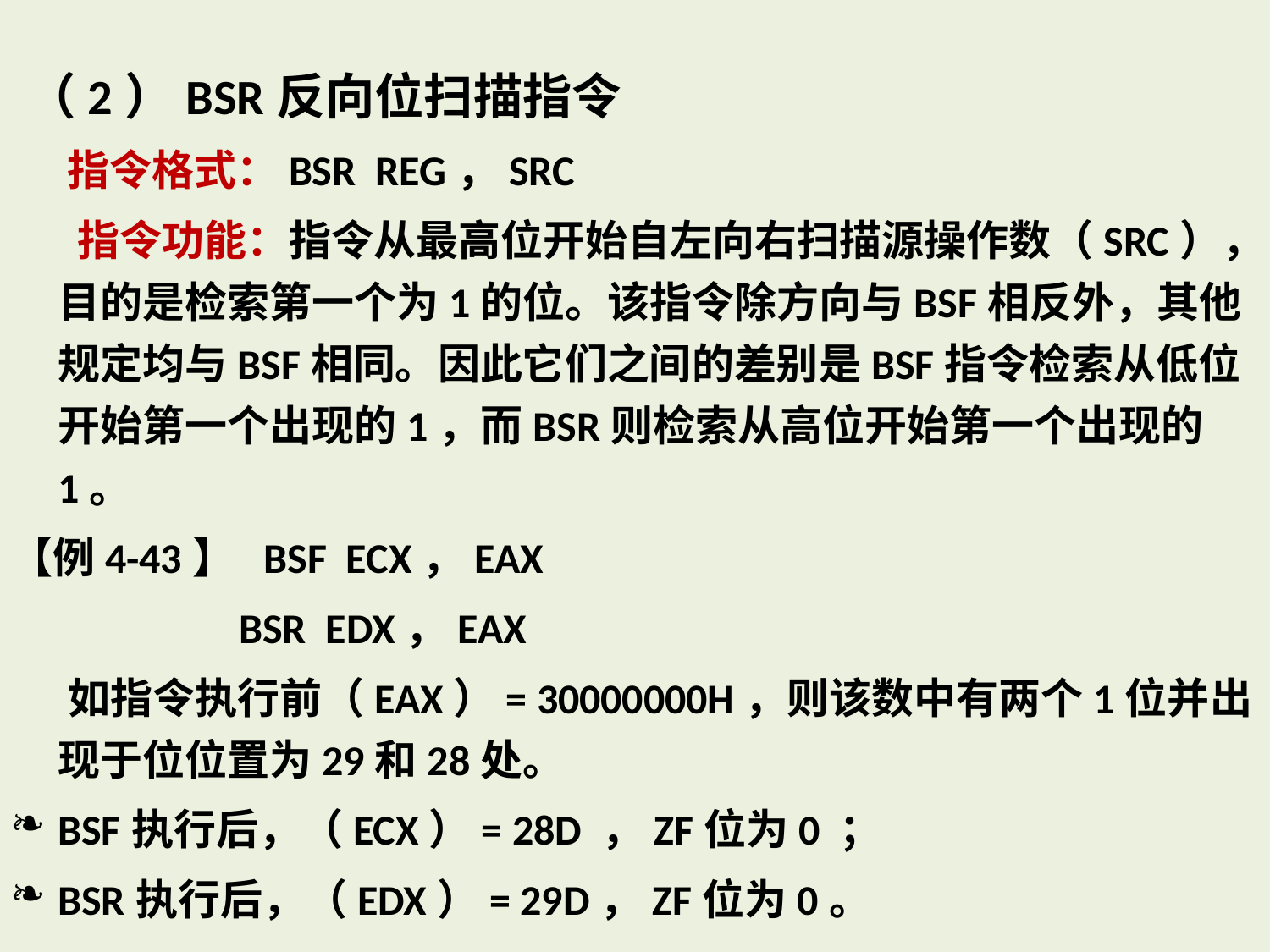

（2）BSR反向位扫描指令
      指令格式：BSR  REG，SRC
      指令功能：指令从最高位开始自左向右扫描源操作数（SRC），目的是检索第一个为1的位。该指令除方向与BSF相反外，其他规定均与BSF相同。因此它们之间的差别是BSF指令检索从低位开始第一个出现的1，而BSR则检索从高位开始第一个出现的1。
【例4-43】  BSF  ECX，EAX
                        BSR  EDX，EAX
     如指令执行前（EAX）= 30000000H，则该数中有两个1位并出现于位位置为29和28处。
BSF执行后，（ECX）= 28D ，ZF位为0 ；
BSR执行后，（EDX）= 29D，ZF位为0。
172